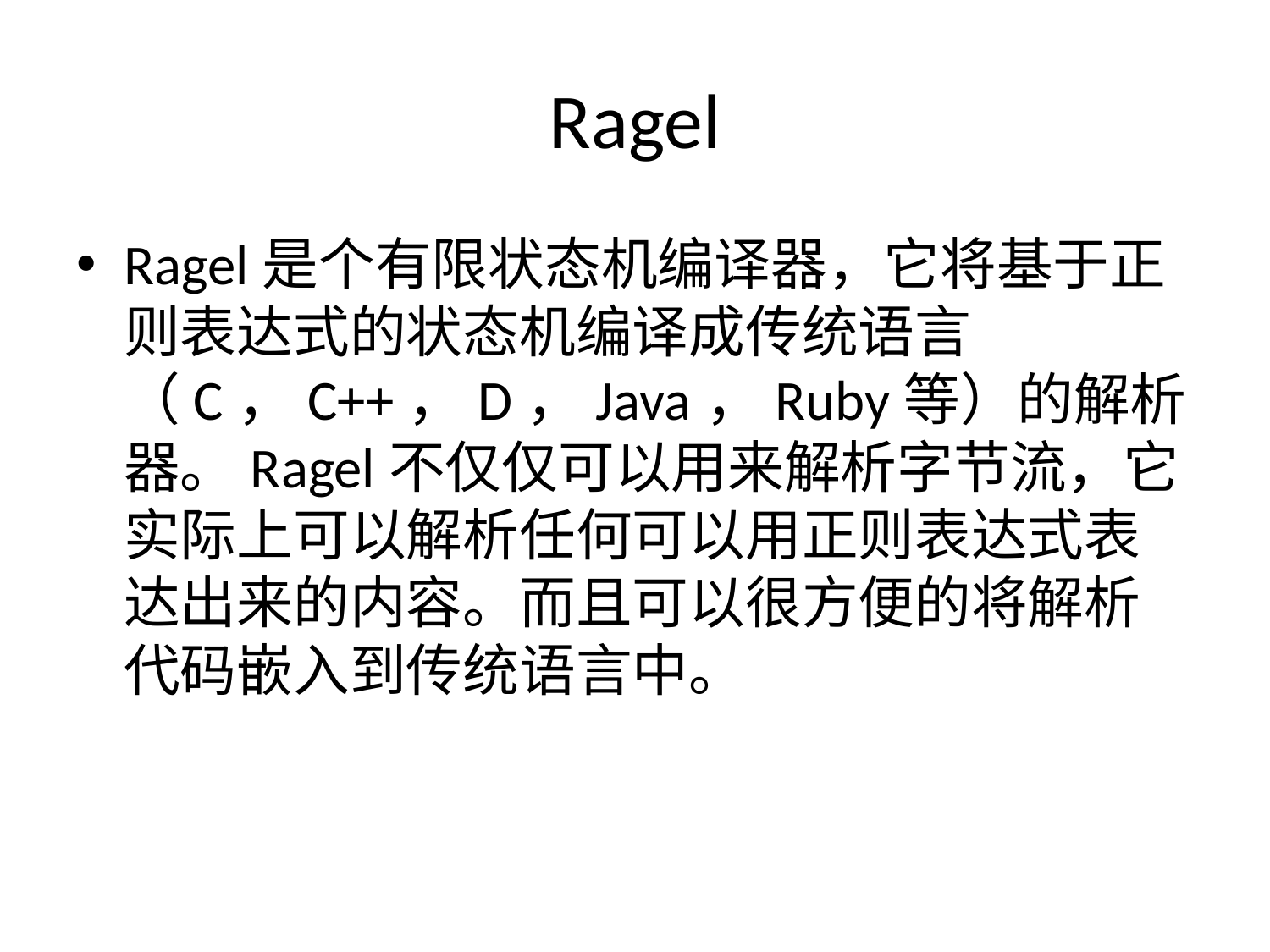

# Ragel
Ragel是个有限状态机编译器，它将基于正则表达式的状态机编译成传统语言（C，C++，D，Java，Ruby等）的解析器。Ragel不仅仅可以用来解析字节流，它实际上可以解析任何可以用正则表达式表达出来的内容。而且可以很方便的将解析代码嵌入到传统语言中。